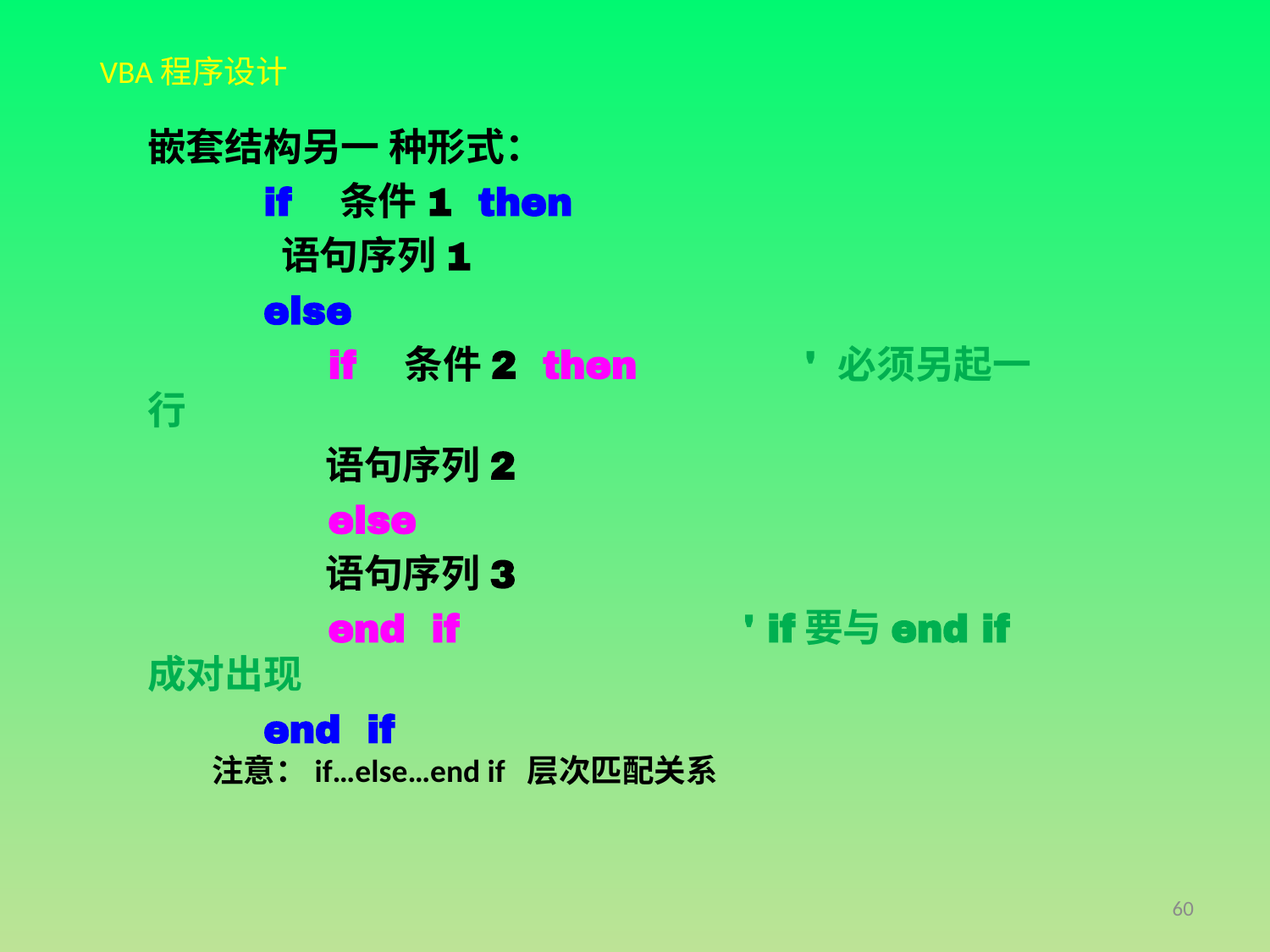

嵌套结构另一 种形式：
         if   条件1  then
              语句序列1
         else
              if   条件2  then             ' 必须另起一行
                   语句序列2
              else
                   语句序列3
              end  if                      ' if要与end if成对出现
         end  if
注意：if…else…end if  层次匹配关系
60